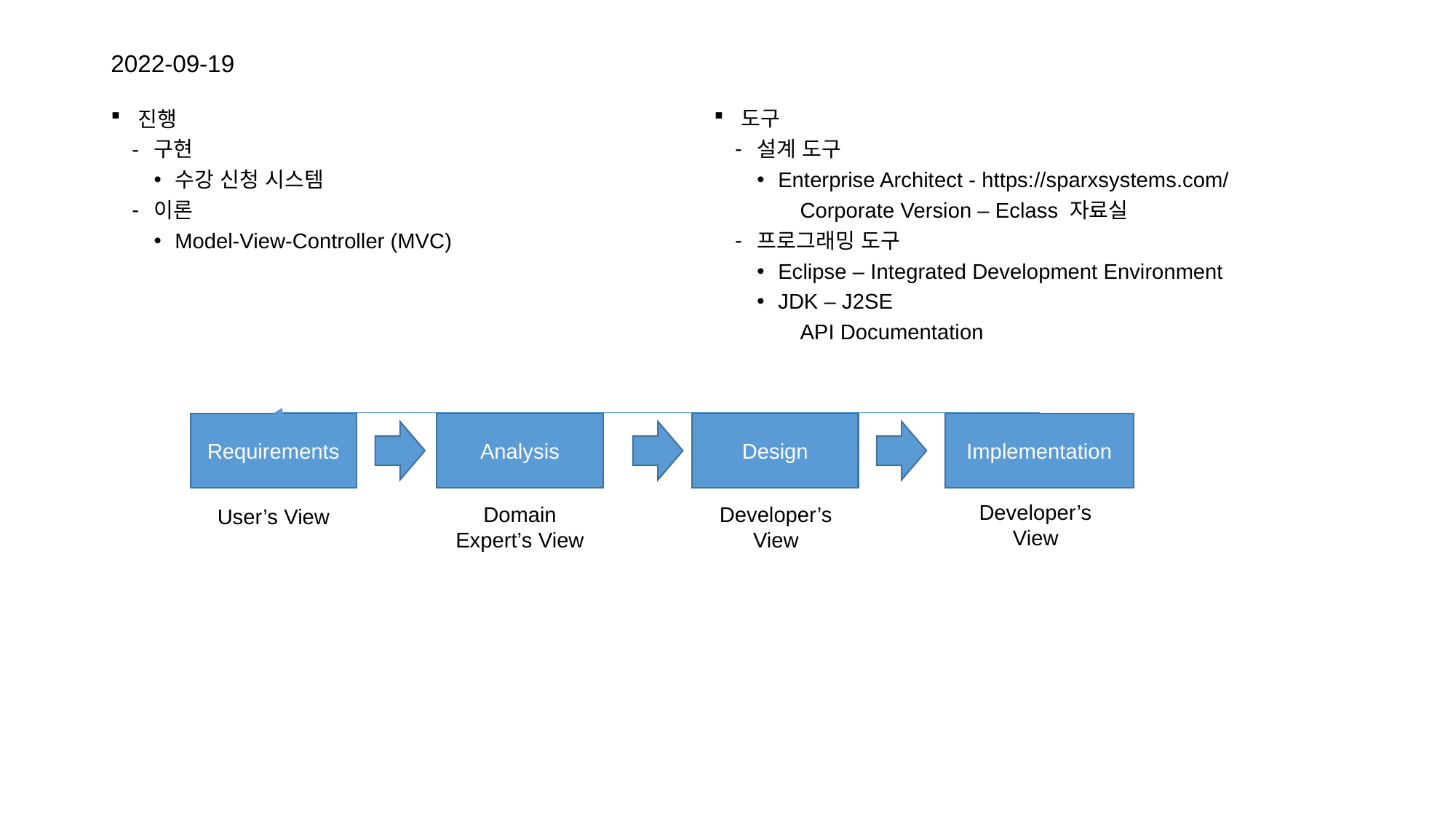

# 2022-09-19
도구
설계 도구
Enterprise Architect - https://sparxsystems.com/
Corporate Version – Eclass 자료실
프로그래밍 도구
Eclipse – Integrated Development Environment
JDK – J2SE
API Documentation
진행
구현
수강 신청 시스템
이론
Model-View-Controller (MVC)

Implementation
Requirements
Analysis
Design

Developer’s View
User’s View
Domain Expert’s View
Developer’s View